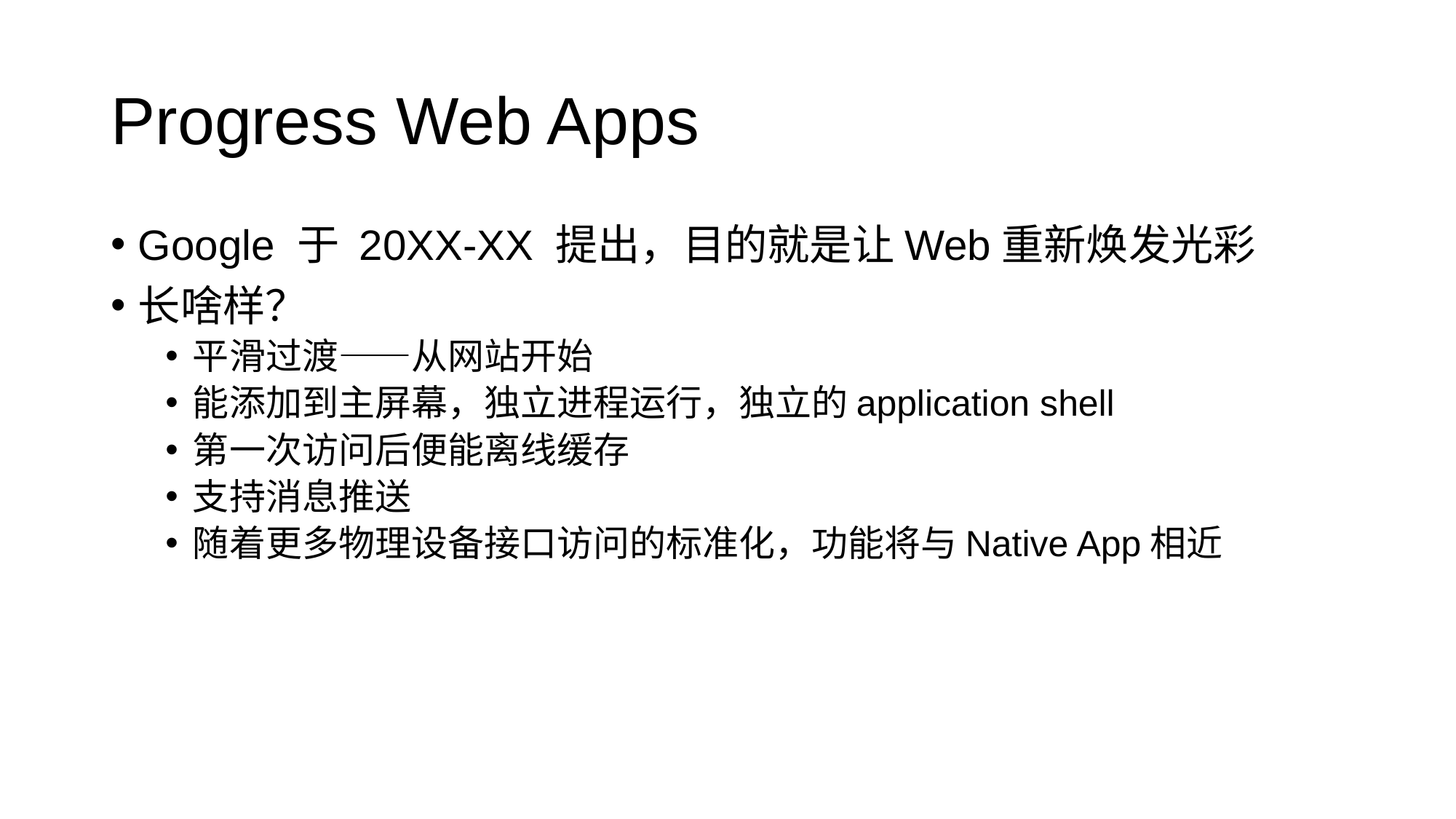

# Progress Web Apps
Google 于 20XX-XX 提出，目的就是让Web重新焕发光彩
长啥样？
平滑过渡——从网站开始
能添加到主屏幕，独立进程运行，独立的application shell
第一次访问后便能离线缓存
支持消息推送
随着更多物理设备接口访问的标准化，功能将与Native App相近